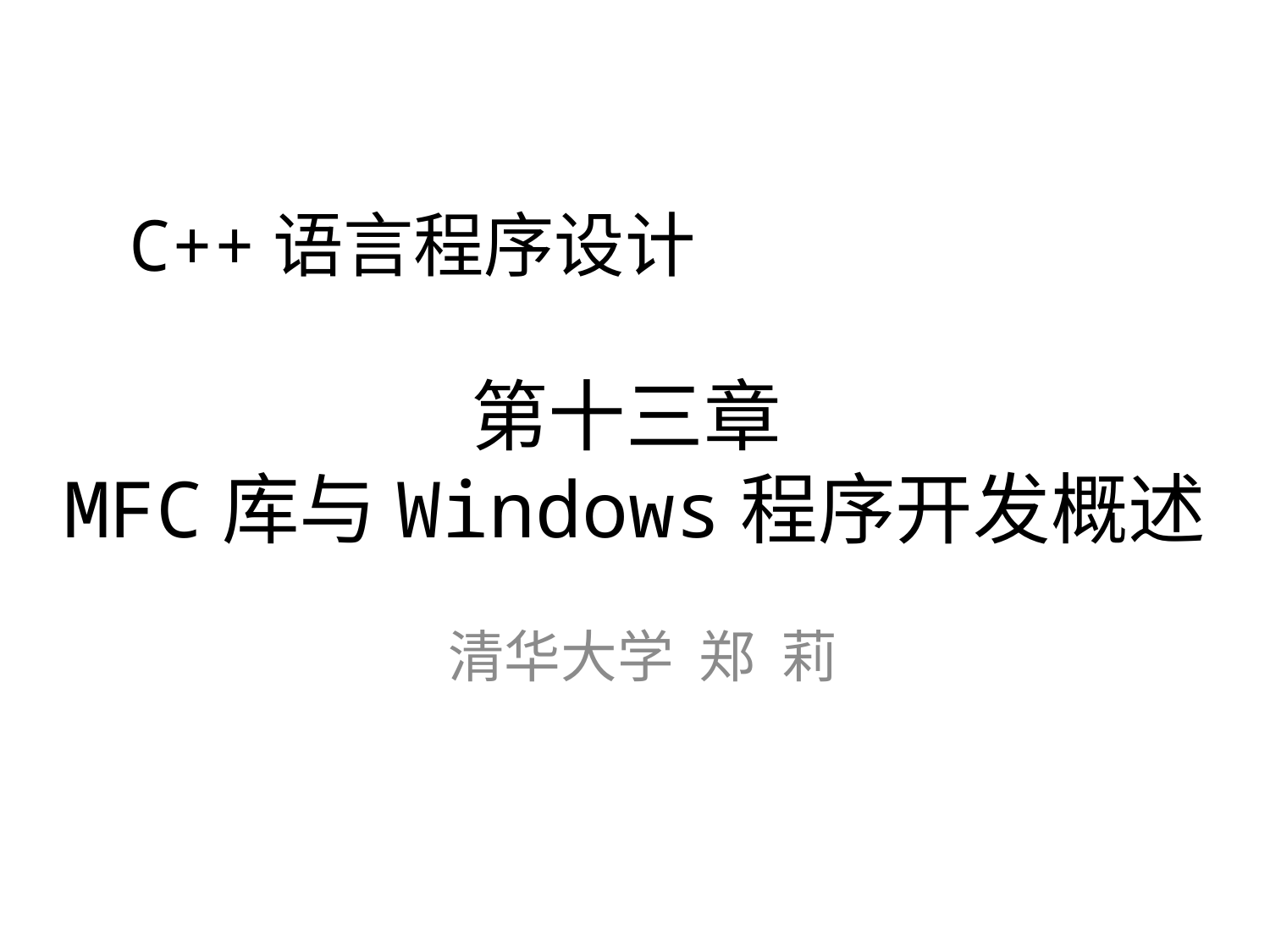

C++语言程序设计
# 第十三章 MFC库与Windows程序开发概述
清华大学  郑  莉